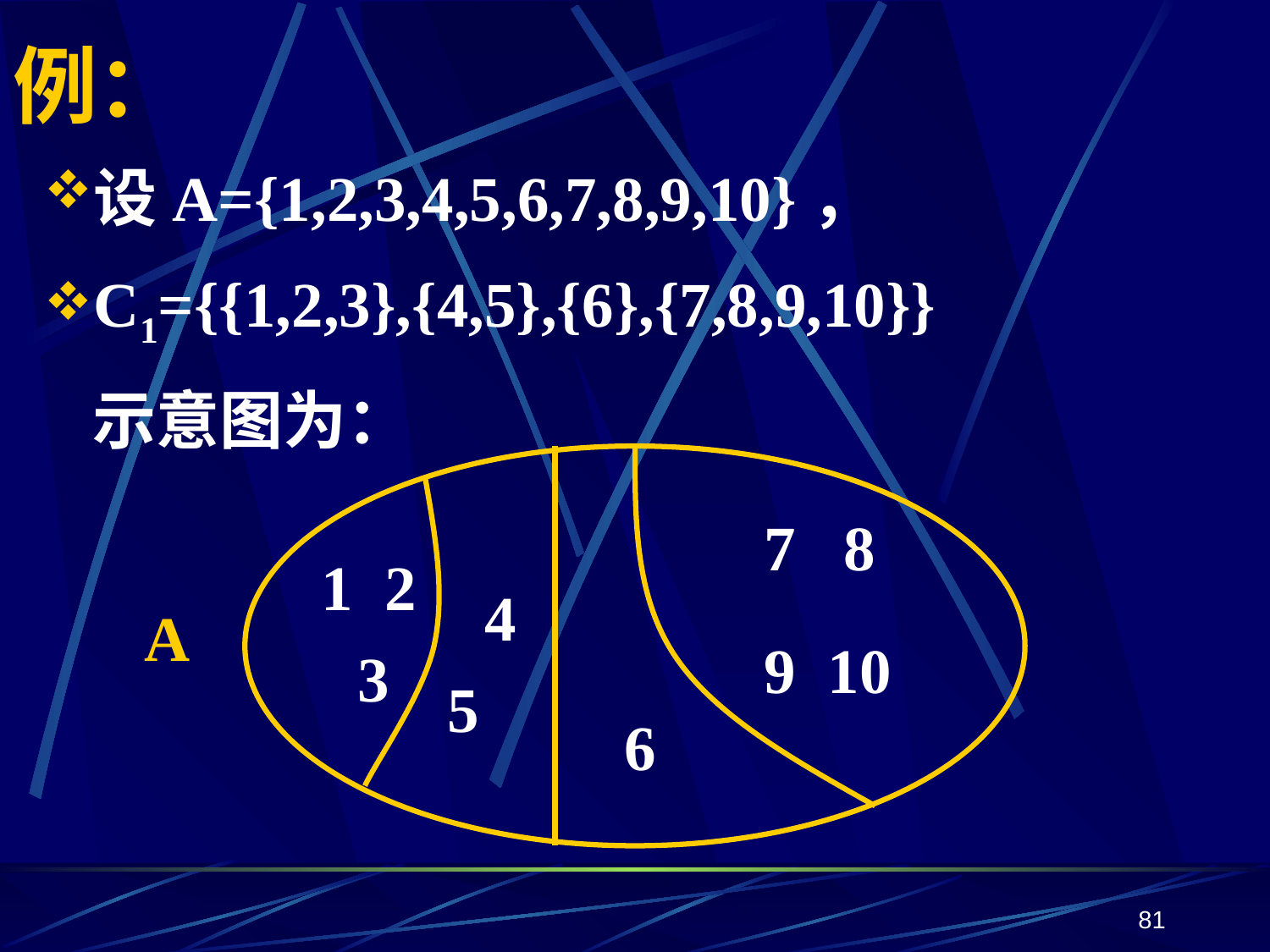

# 例：
设A={1,2,3,4,5,6,7,8,9,10}，
C1={{1,2,3},{4,5},{6},{7,8,9,10}}
    示意图为：

7   8
9  10
1  2    3
4 5
A
6
81